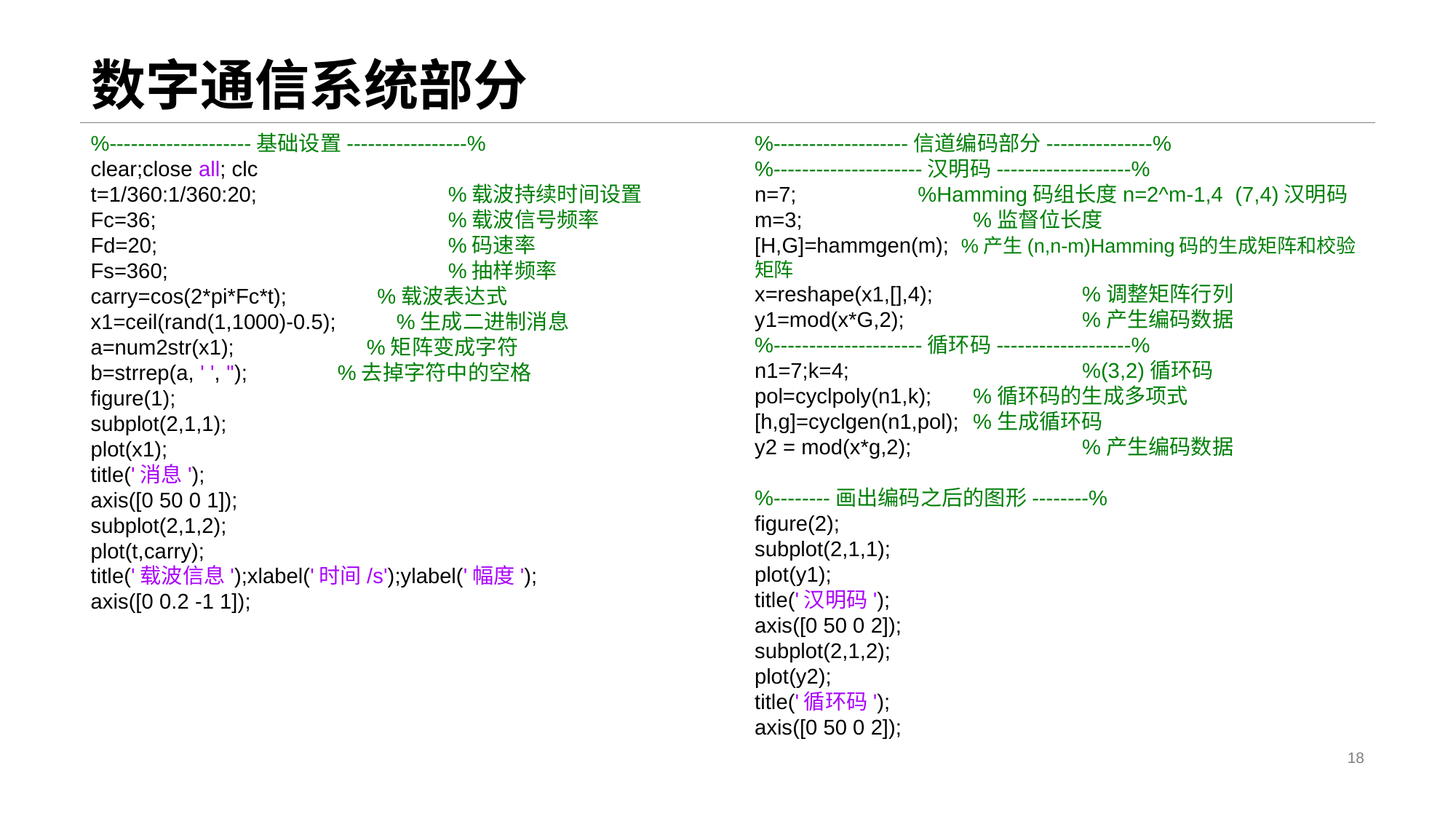

# 数字通信系统部分
%--------------------基础设置-----------------%
clear;close all; clc
t=1/360:1/360:20; 		     %载波持续时间设置
Fc=36; 			     %载波信号频率
Fd=20; 			     %码速率
Fs=360; 			     %抽样频率
carry=cos(2*pi*Fc*t);               %载波表达式
x1=ceil(rand(1,1000)-0.5);          %生成二进制消息
a=num2str(x1);                      %矩阵变成字符
b=strrep(a, ' ', '');               %去掉字符中的空格
figure(1);
subplot(2,1,1);
plot(x1);
title('消息');
axis([0 50 0 1]);
subplot(2,1,2);
plot(t,carry);
title('载波信息');xlabel('时间/s');ylabel('幅度');
axis([0 0.2 -1 1]);
%-------------------信道编码部分---------------%
%---------------------汉明码-------------------%
n=7; 	         %Hamming码组长度n=2^m-1,4  (7,4)汉明码
m=3;                    	%监督位长度
[H,G]=hammgen(m);  %产生(n,n-m)Hamming码的生成矩阵和校验矩阵
x=reshape(x1,[],4); 		%调整矩阵行列
y1=mod(x*G,2); 		%产生编码数据
%---------------------循环码-------------------%
n1=7;k=4; 			%(3,2)循环码
pol=cyclpoly(n1,k);     	%循环码的生成多项式
[h,g]=cyclgen(n1,pol); 	%生成循环码
y2 = mod(x*g,2); 		%产生编码数据

%--------画出编码之后的图形--------%
figure(2);
subplot(2,1,1);
plot(y1);
title('汉明码');
axis([0 50 0 2]);
subplot(2,1,2);
plot(y2);
title('循环码');
axis([0 50 0 2]);
18